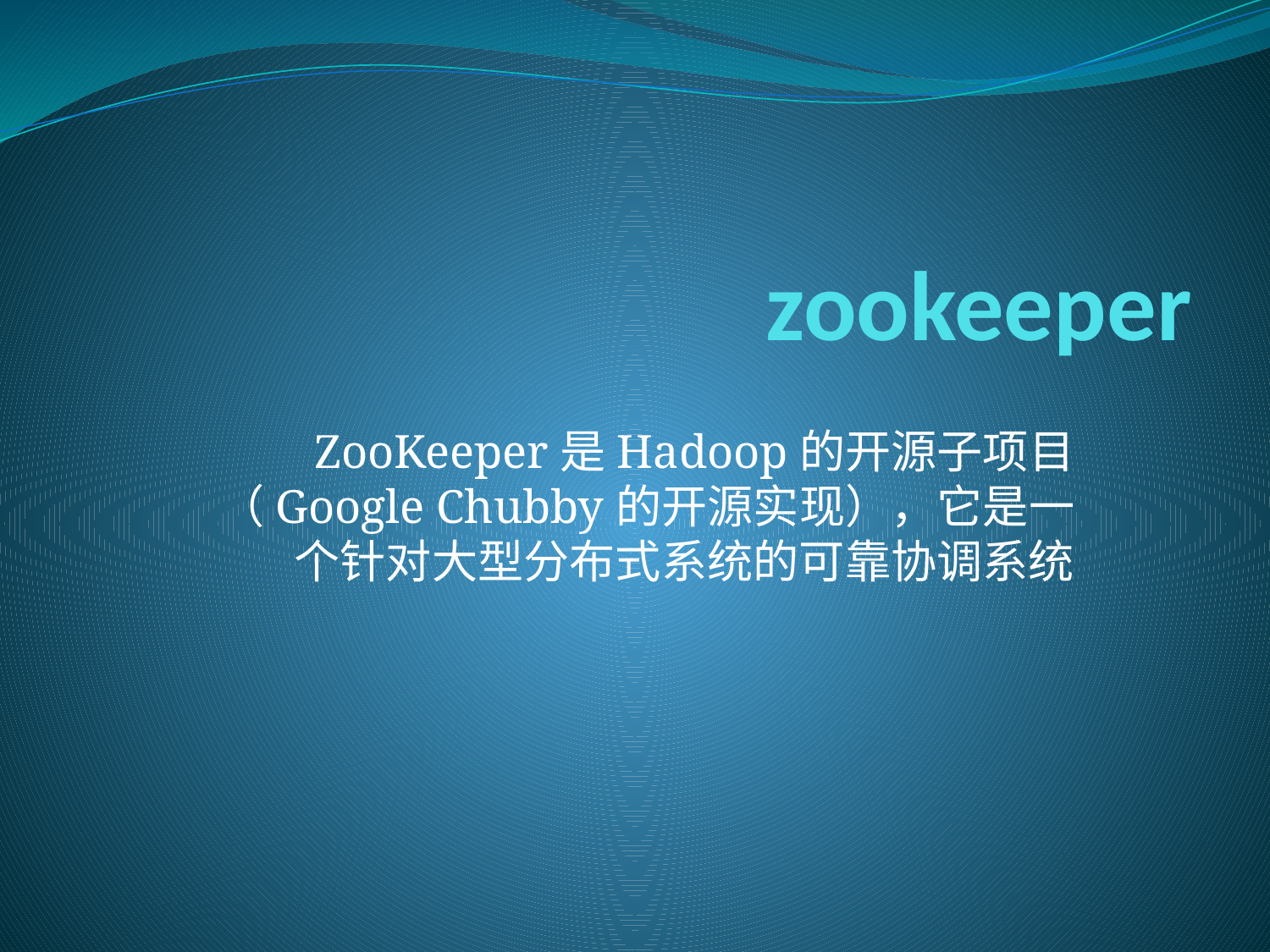

# zookeeper
ZooKeeper是Hadoop的开源子项目（Google Chubby的开源实现），它是一个针对大型分布式系统的可靠协调系统